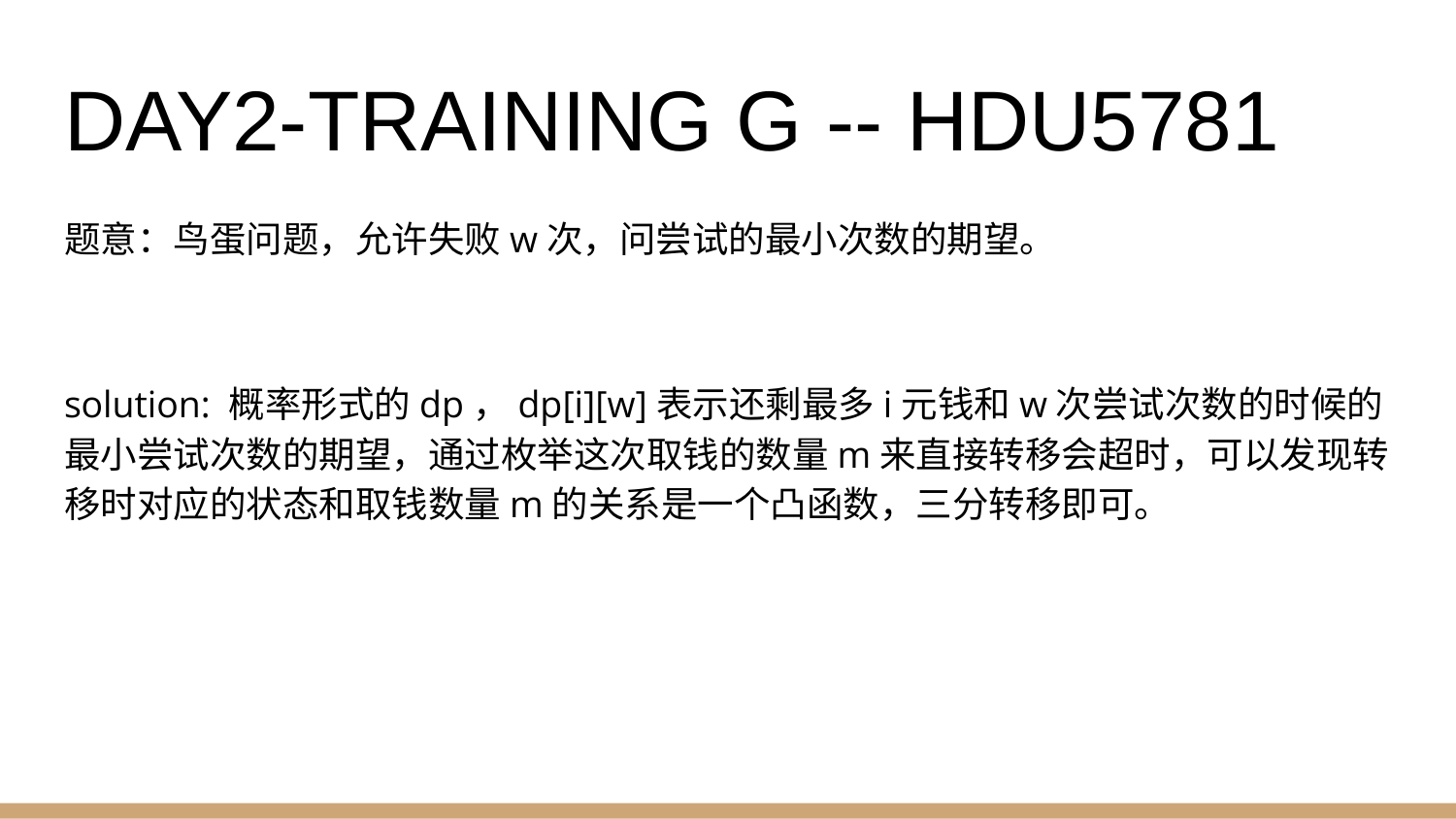

# DAY2-TRAINING G -- HDU5781
题意：鸟蛋问题，允许失败w次，问尝试的最小次数的期望。

solution: 概率形式的dp，dp[i][w]表示还剩最多i元钱和w次尝试次数的时候的最小尝试次数的期望，通过枚举这次取钱的数量m来直接转移会超时，可以发现转移时对应的状态和取钱数量m的关系是一个凸函数，三分转移即可。